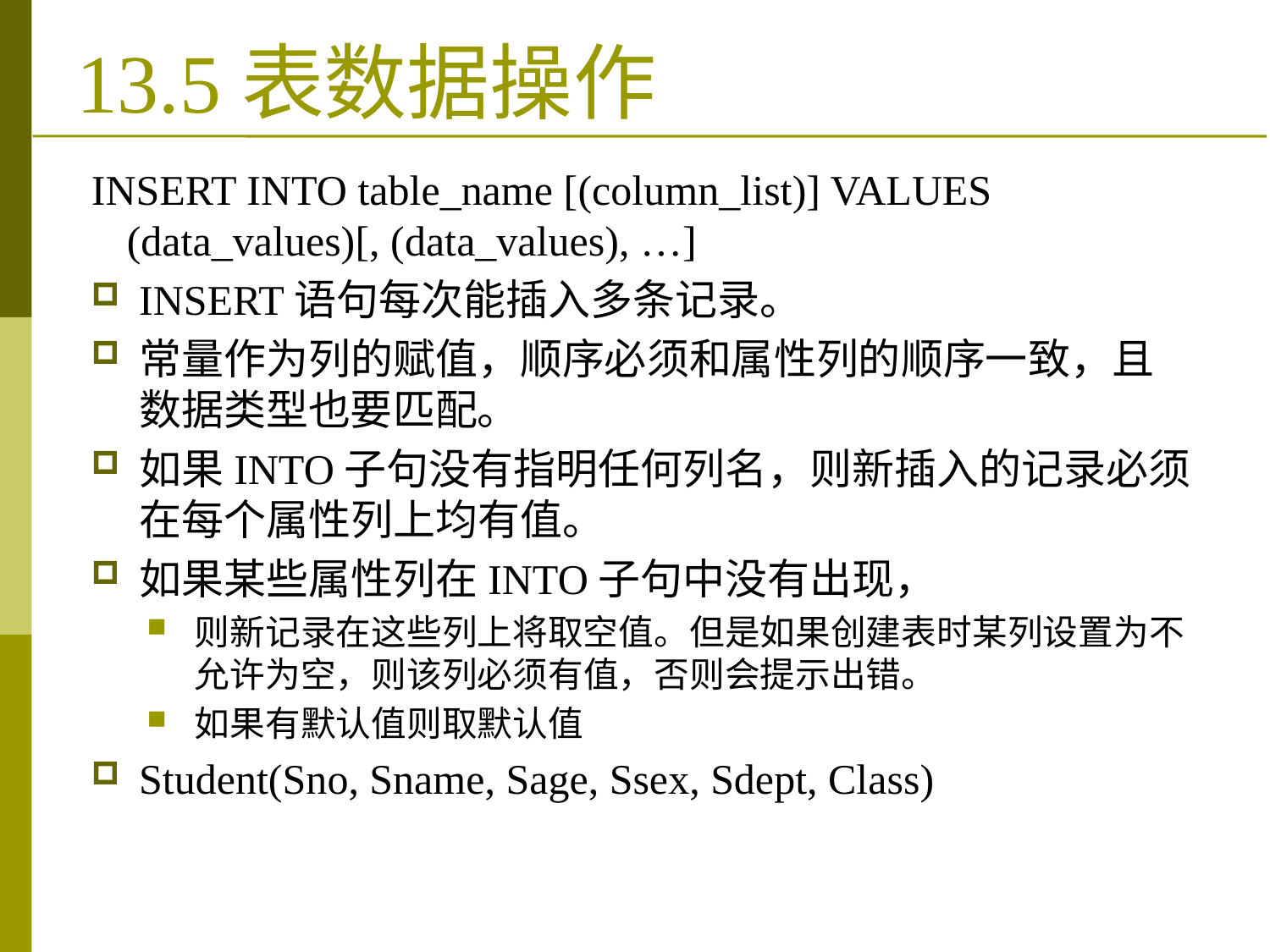

INSERT INTO table_name [(column_list)] VALUES (data_values)[, (data_values), …]
INSERT语句每次能插入多条记录。
常量作为列的赋值，顺序必须和属性列的顺序一致，且数据类型也要匹配。
如果INTO子句没有指明任何列名，则新插入的记录必须在每个属性列上均有值。
如果某些属性列在INTO子句中没有出现，
则新记录在这些列上将取空值。但是如果创建表时某列设置为不允许为空，则该列必须有值，否则会提示出错。
如果有默认值则取默认值
Student(Sno, Sname, Sage, Ssex, Sdept, Class)

# 13.5表数据操作